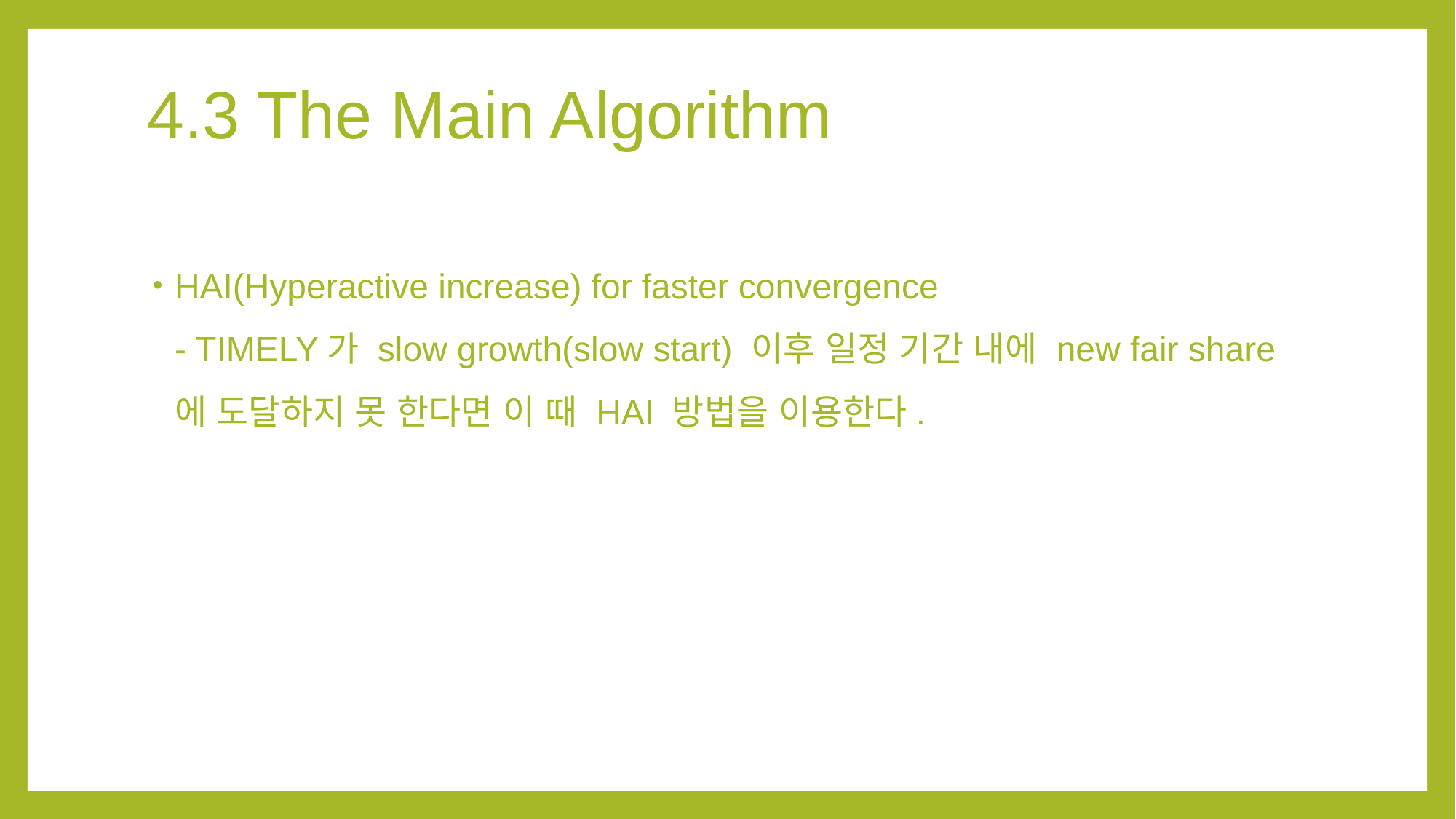

# 4.3 The Main Algorithm
HAI(Hyperactive increase) for faster convergence
- TIMELY가 slow growth(slow start) 이후 일정 기간 내에 new fair share에 도달하지 못 한다면 이 때 HAI 방법을 이용한다.